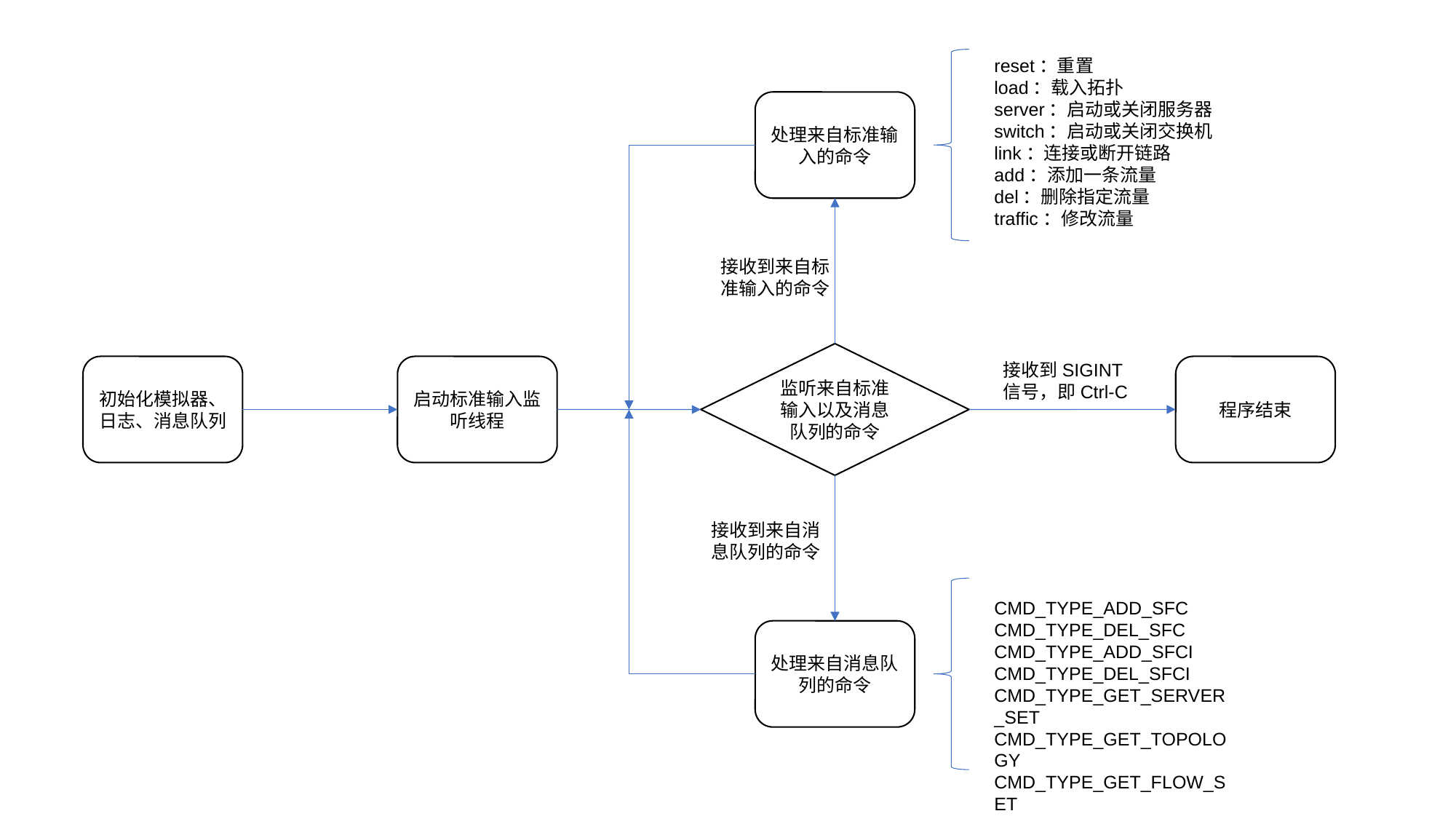

reset：重置
load：载入拓扑
server：启动或关闭服务器
switch：启动或关闭交换机
link：连接或断开链路
add：添加一条流量
del：删除指定流量
traffic：修改流量
处理来自标准输入的命令
接收到来自标准输入的命令
监听来自标准输入以及消息队列的命令
接收到SIGINT信号，即Ctrl-C
程序结束
初始化模拟器、日志、消息队列
启动标准输入监听线程
接收到来自消息队列的命令

CMD_TYPE_ADD_SFC
CMD_TYPE_DEL_SFC
CMD_TYPE_ADD_SFCI
CMD_TYPE_DEL_SFCI
CMD_TYPE_GET_SERVER_SET
CMD_TYPE_GET_TOPOLOGY
CMD_TYPE_GET_FLOW_SET
处理来自消息队列的命令